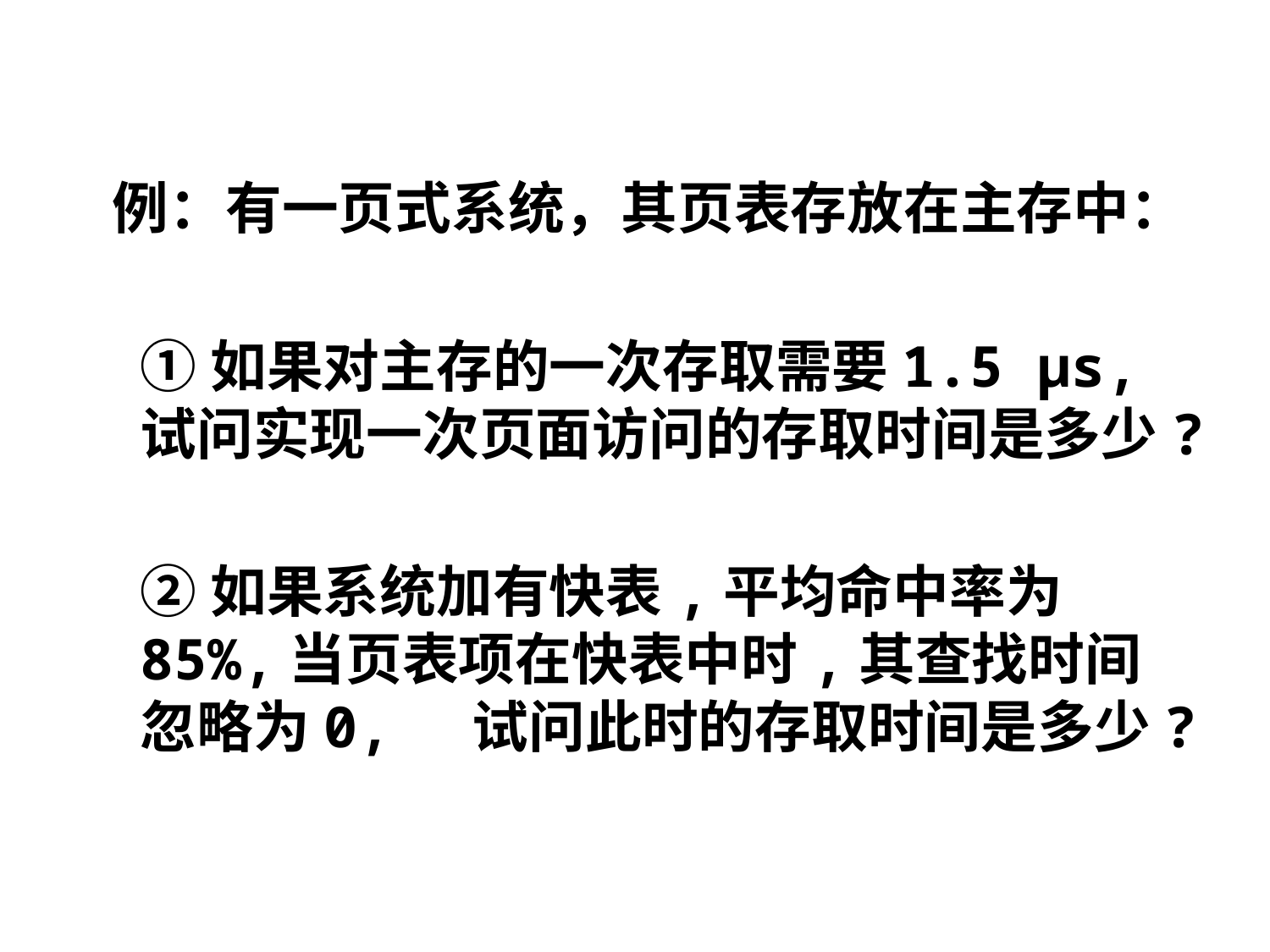

# 例：有一页式系统，其页表存放在主存中：

①如果对主存的一次存取需要1.5 μs,试问实现一次页面访问的存取时间是多少?

②如果系统加有快表,平均命中率为85%,当页表项在快表中时,其查找时间忽略为0,  试问此时的存取时间是多少?